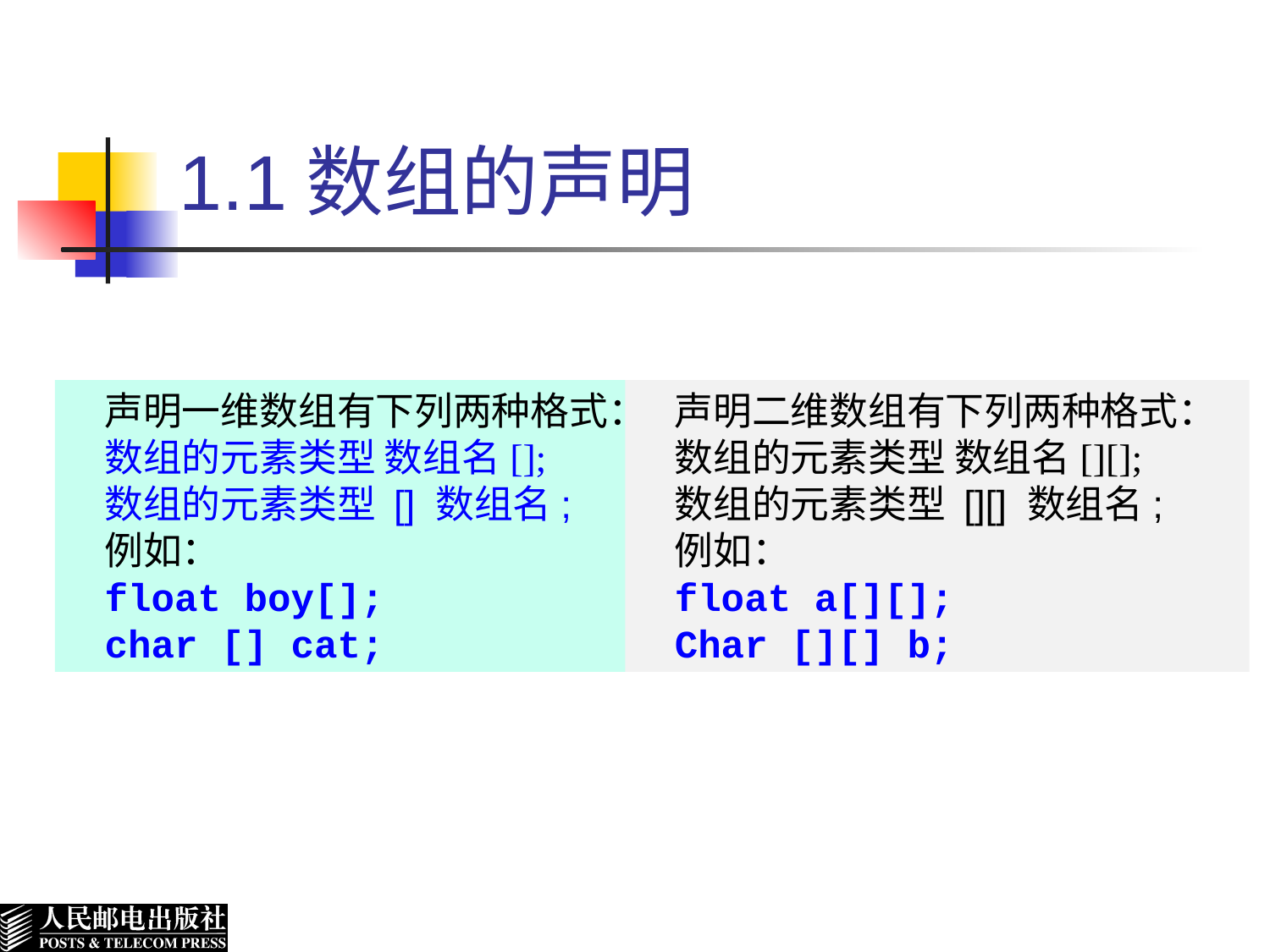

1.1数组的声明
声明一维数组有下列两种格式：
数组的元素类型 数组名[];
数组的元素类型 [] 数组名;
例如：
float boy[];
char [] cat;
声明二维数组有下列两种格式：
数组的元素类型 数组名[][];
数组的元素类型 [][] 数组名;
例如：
float a[][];
Char [][] b;